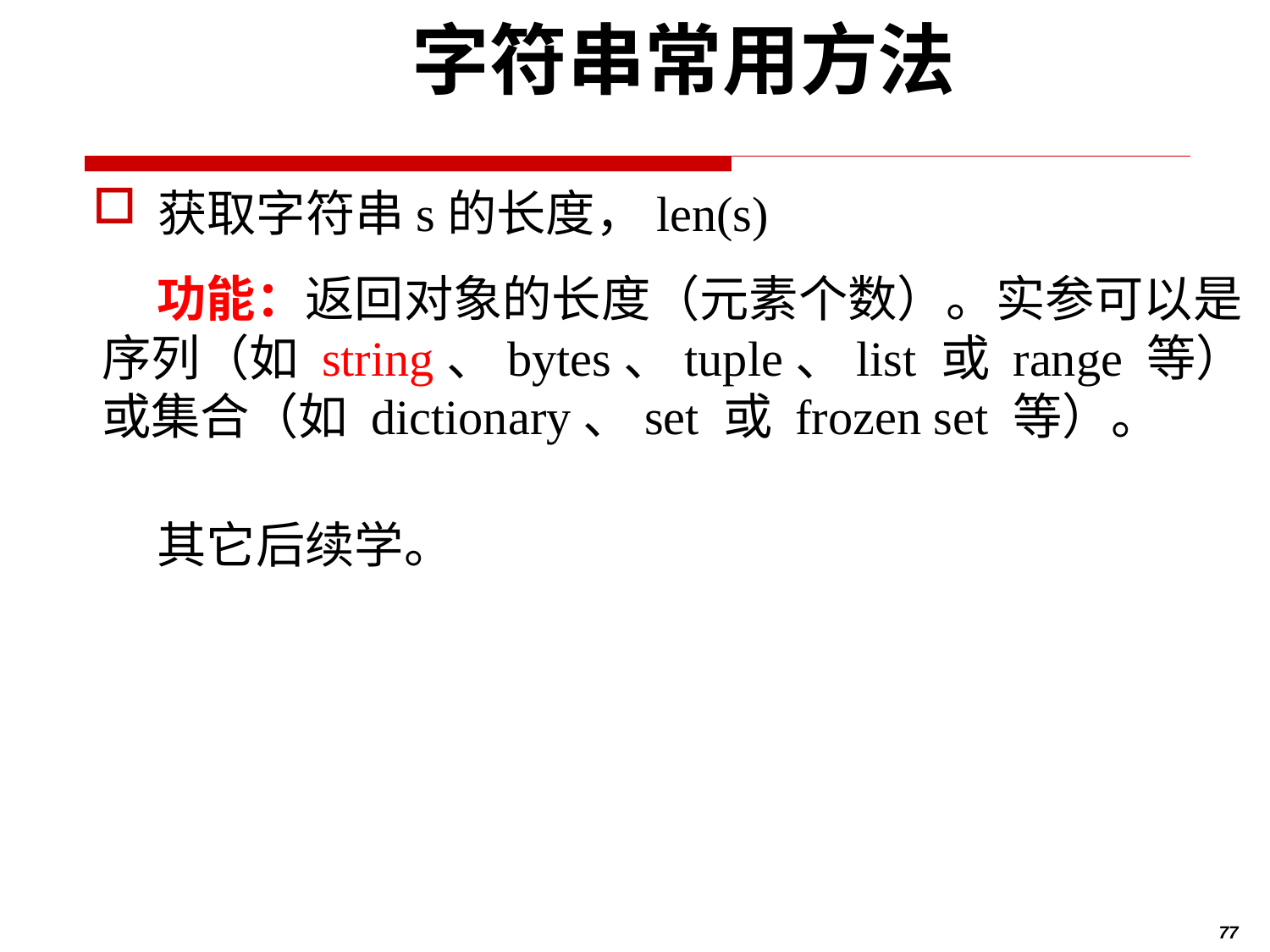

# 字符串常用方法
获取字符串s的长度，len(s)

    功能：返回对象的长度（元素个数）。实参可以是序列（如 string、bytes、tuple、list 或 range 等）或集合（如 dictionary、set 或 frozen set 等）。

    其它后续学。
77